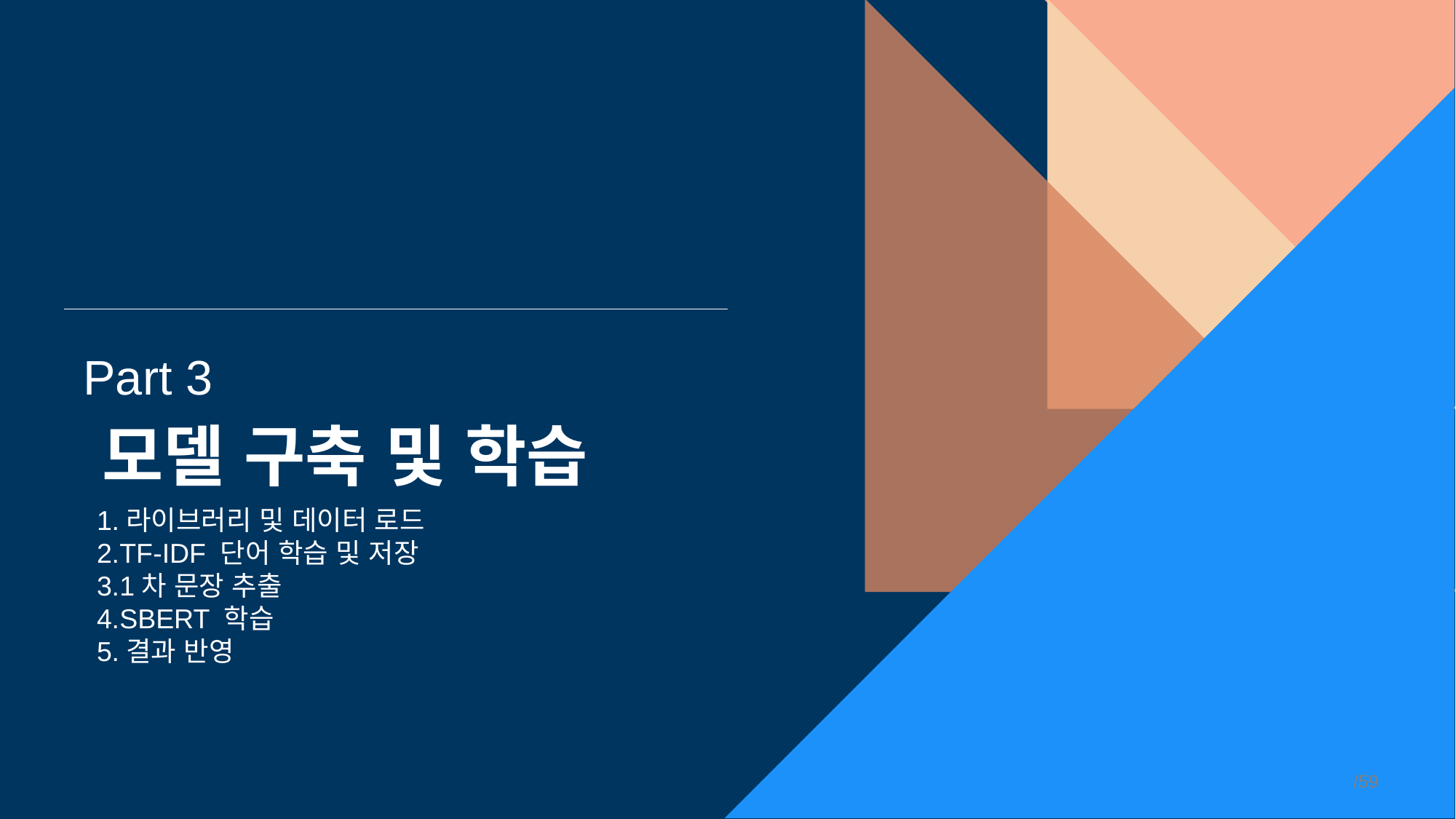

Part 3
모델 구축 및 학습
 1.라이브러리 및 데이터 로드
 2.TF-IDF 단어 학습 및 저장
 3.1차 문장 추출
 4.SBERT 학습
 5.결과 반영
34
/59